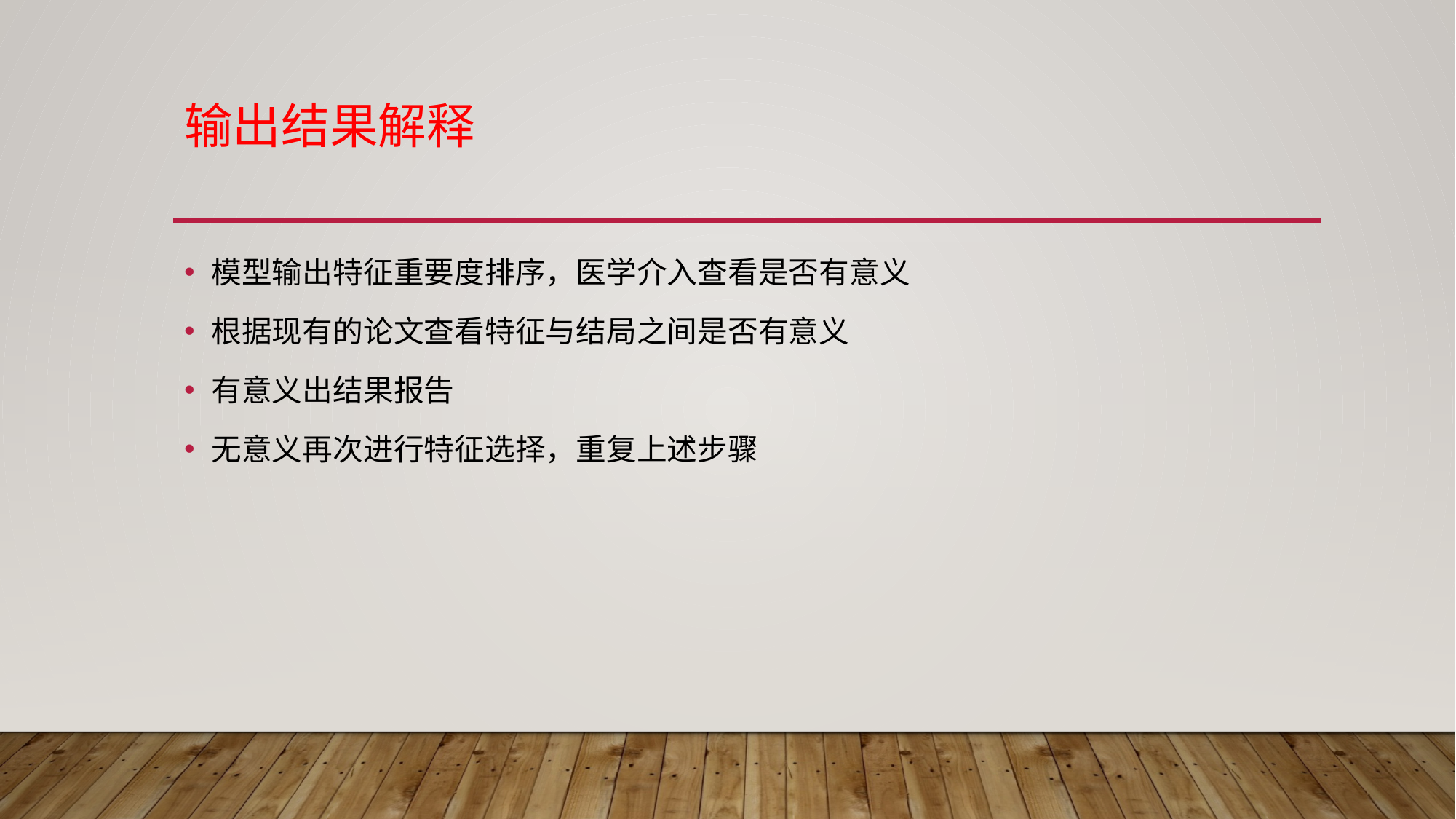

# 输出结果解释
模型输出特征重要度排序，医学介入查看是否有意义
根据现有的论文查看特征与结局之间是否有意义
有意义出结果报告
无意义再次进行特征选择，重复上述步骤